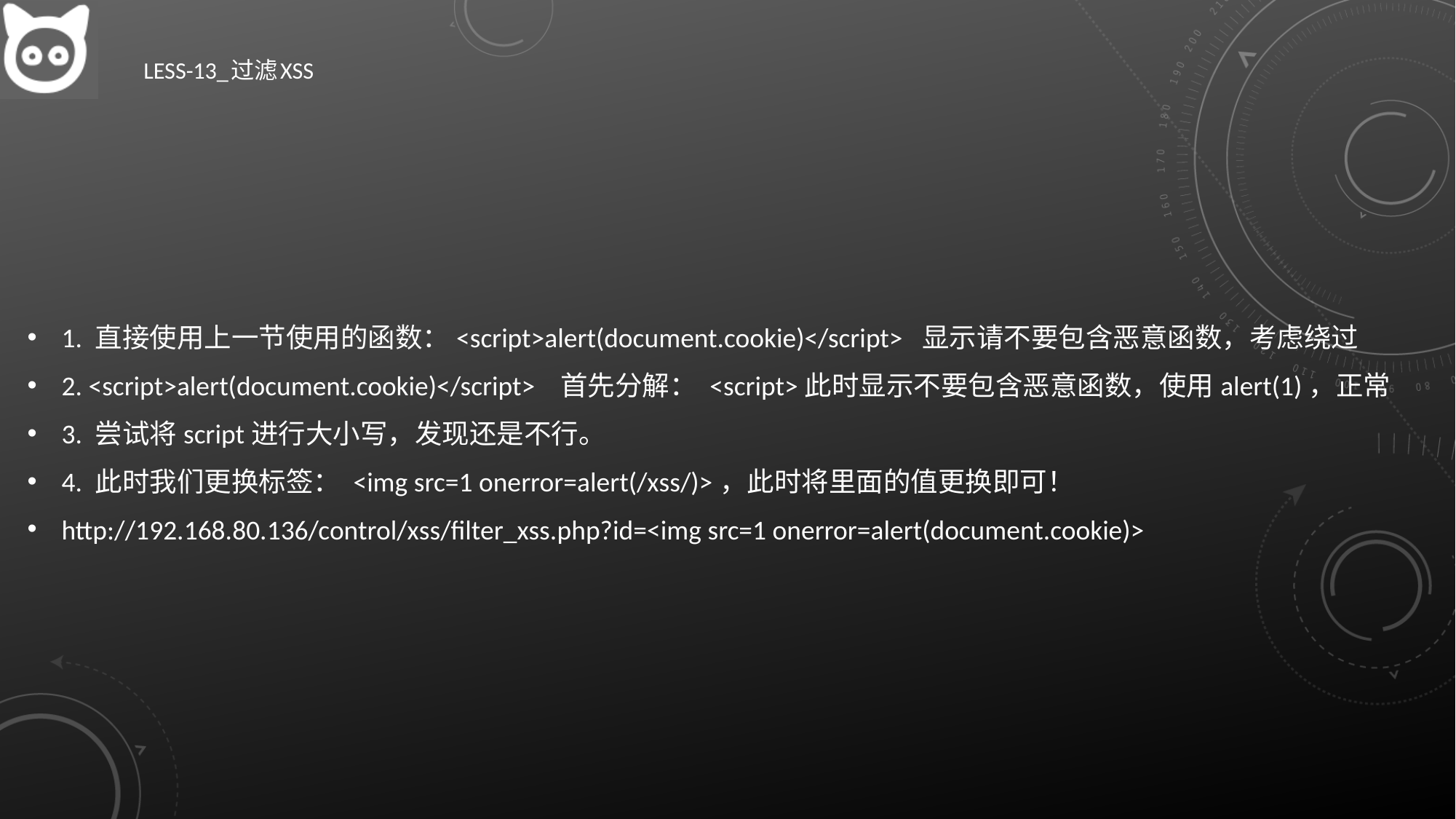

# Less-13_过滤xss
1. 直接使用上一节使用的函数：<script>alert(document.cookie)</script>  显示请不要包含恶意函数，考虑绕过
2. <script>alert(document.cookie)</script>   首先分解： <script>此时显示不要包含恶意函数，使用alert(1)，正常
3. 尝试将script进行大小写，发现还是不行。
4. 此时我们更换标签： <img src=1 onerror=alert(/xss/)>，此时将里面的值更换即可！
http://192.168.80.136/control/xss/filter_xss.php?id=<img src=1 onerror=alert(document.cookie)>